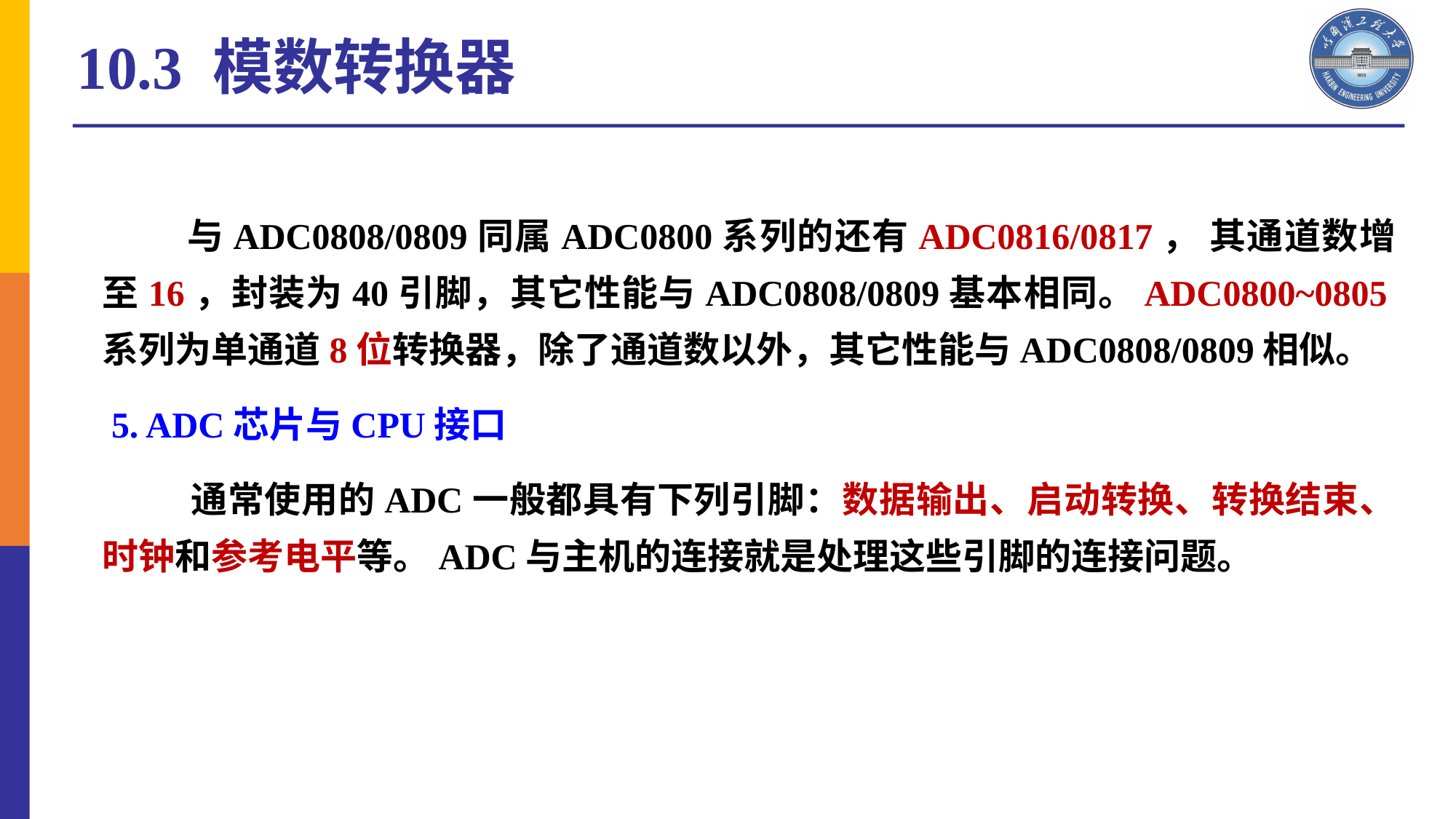

10.3 模数转换器
        与ADC0808/0809同属ADC0800系列的还有ADC0816/0817， 其通道数增至16，封装为40引脚，其它性能与ADC0808/0809基本相同。ADC0800~0805系列为单通道8位转换器，除了通道数以外，其它性能与ADC0808/0809相似。
 5. ADC芯片与CPU接口
         通常使用的ADC一般都具有下列引脚：数据输出、启动转换、转换结束、时钟和参考电平等。ADC与主机的连接就是处理这些引脚的连接问题。